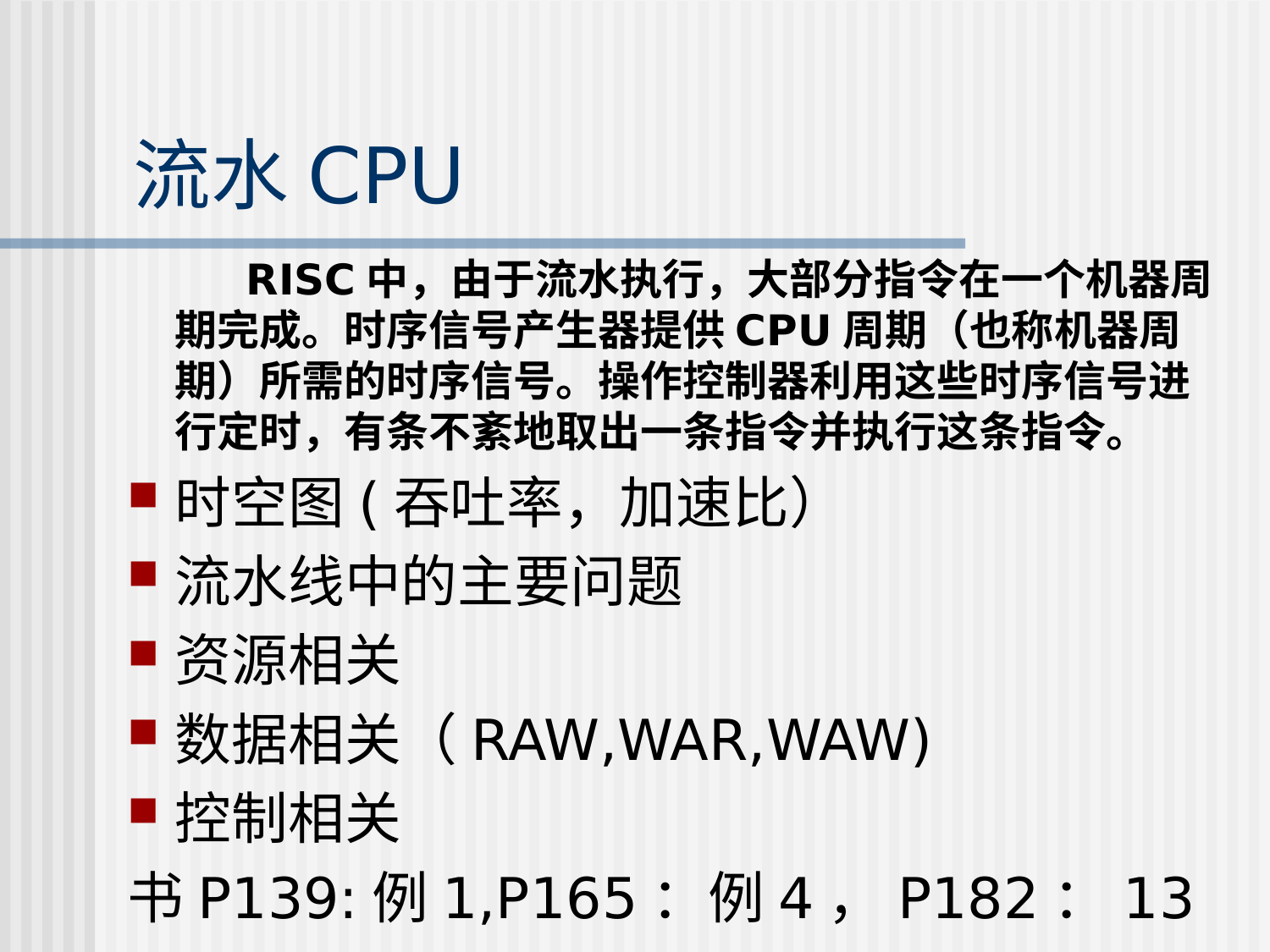

# 流水CPU
        RISC中，由于流水执行，大部分指令在一个机器周期完成。时序信号产生器提供CPU周期（也称机器周期）所需的时序信号。操作控制器利用这些时序信号进行定时，有条不紊地取出一条指令并执行这条指令。
时空图(吞吐率，加速比）
流水线中的主要问题
资源相关
数据相关（RAW,WAR,WAW)
控制相关
书P139:例1,P165：例4，P182：13